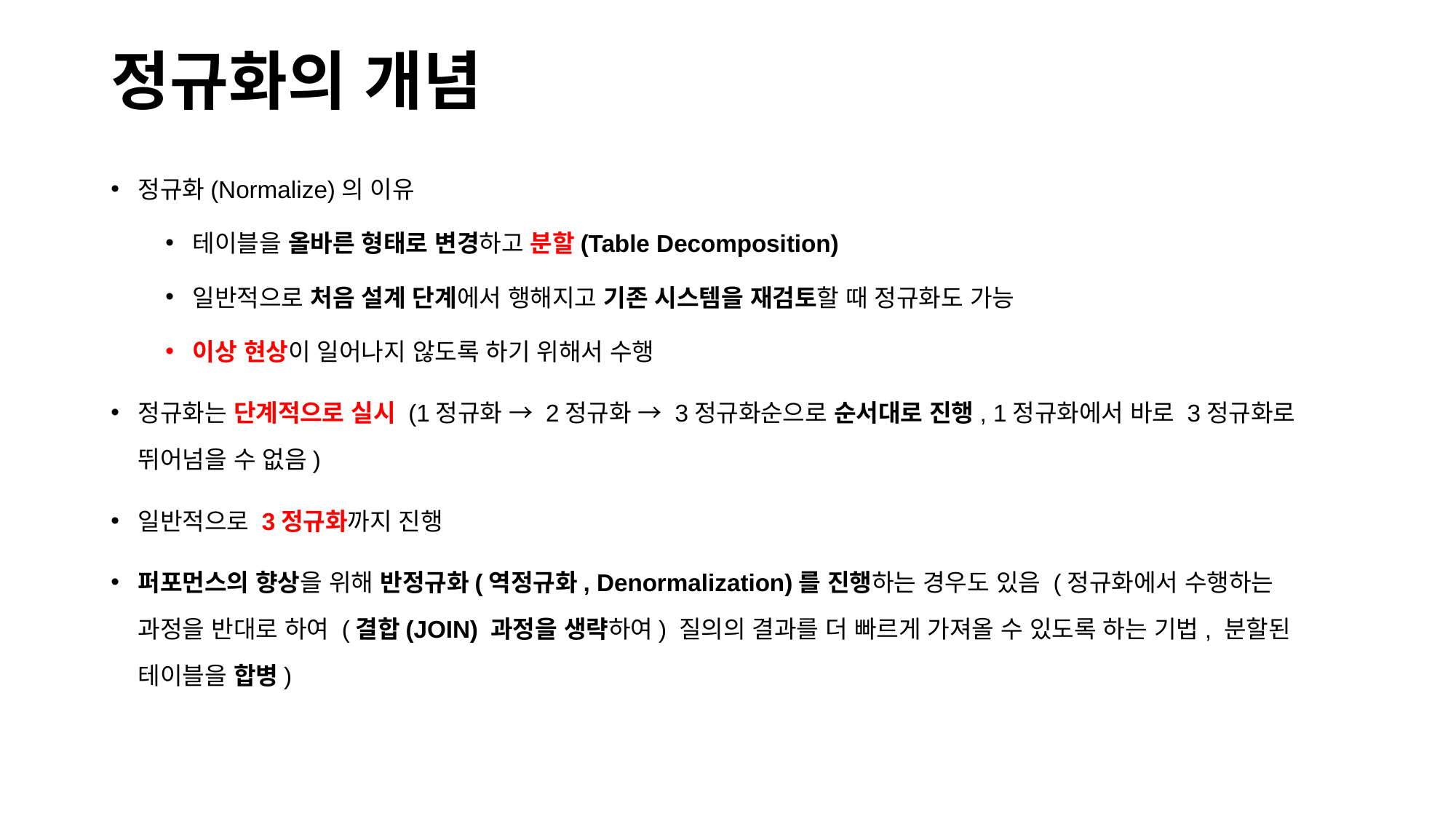

# 정규화의 개념
정규화(Normalize)의 이유
테이블을 올바른 형태로 변경하고 분할(Table Decomposition)
일반적으로 처음 설계 단계에서 행해지고 기존 시스템을 재검토할 때 정규화도 가능
이상 현상이 일어나지 않도록 하기 위해서 수행
정규화는 단계적으로 실시 (1정규화 → 2정규화 → 3정규화순으로 순서대로 진행, 1정규화에서 바로 3정규화로 뛰어넘을 수 없음)
일반적으로 3정규화까지 진행
퍼포먼스의 향상을 위해 반정규화(역정규화, Denormalization)를 진행하는 경우도 있음 (정규화에서 수행하는 과정을 반대로 하여 (결합(JOIN) 과정을 생략하여) 질의의 결과를 더 빠르게 가져올 수 있도록 하는 기법, 분할된 테이블을 합병)